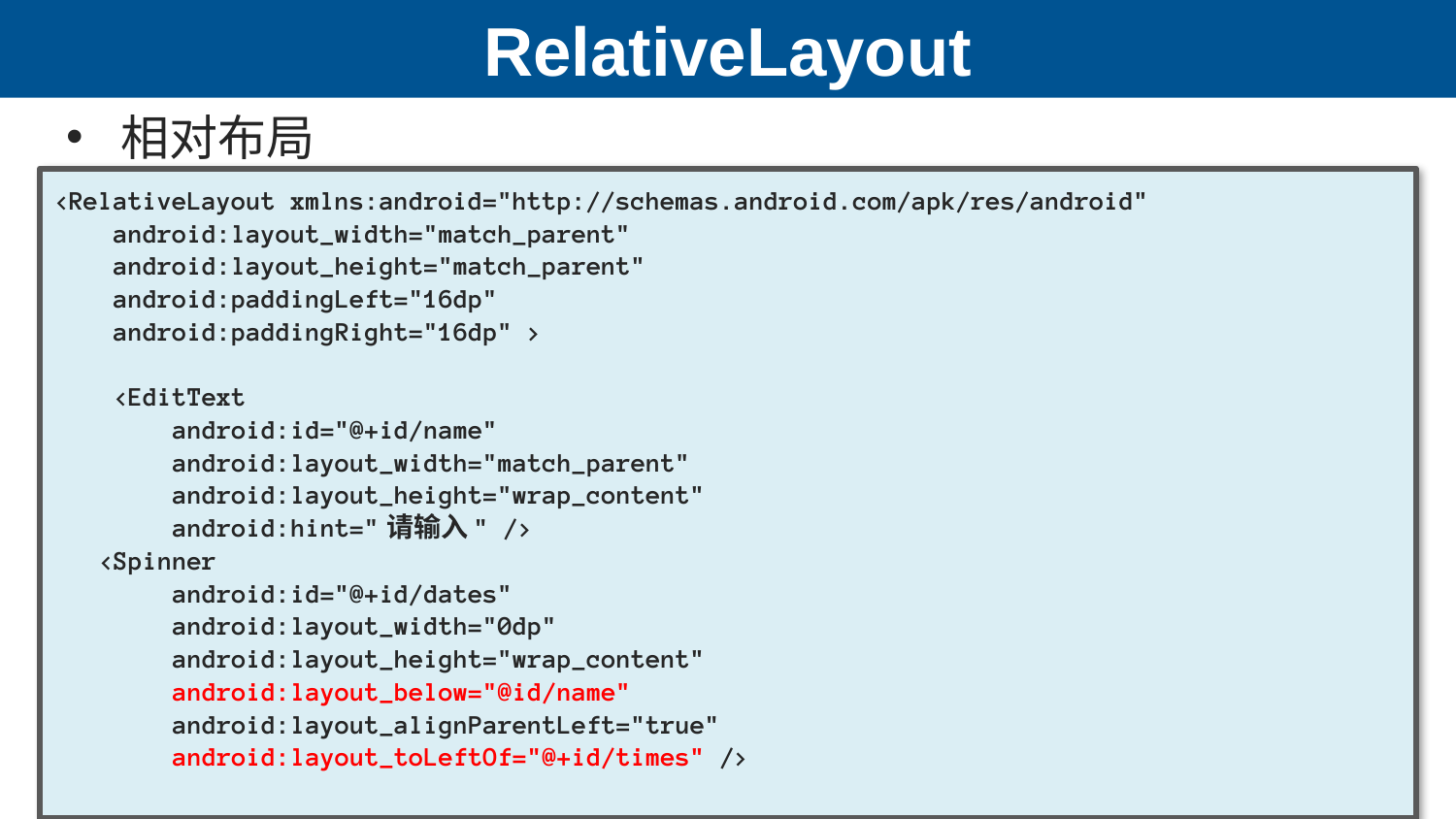

# RelativeLayout
相对布局

<RelativeLayout xmlns:android="http://schemas.android.com/apk/res/android"
    android:layout_width="match_parent"
    android:layout_height="match_parent"
    android:paddingLeft="16dp"
    android:paddingRight="16dp" >

    <EditText
        android:id="@+id/name"
        android:layout_width="match_parent"
        android:layout_height="wrap_content"
        android:hint="请输入" />
   <Spinner
        android:id="@+id/dates"
        android:layout_width="0dp"
        android:layout_height="wrap_content"
        android:layout_below="@id/name"
        android:layout_alignParentLeft="true"
        android:layout_toLeftOf="@+id/times" />